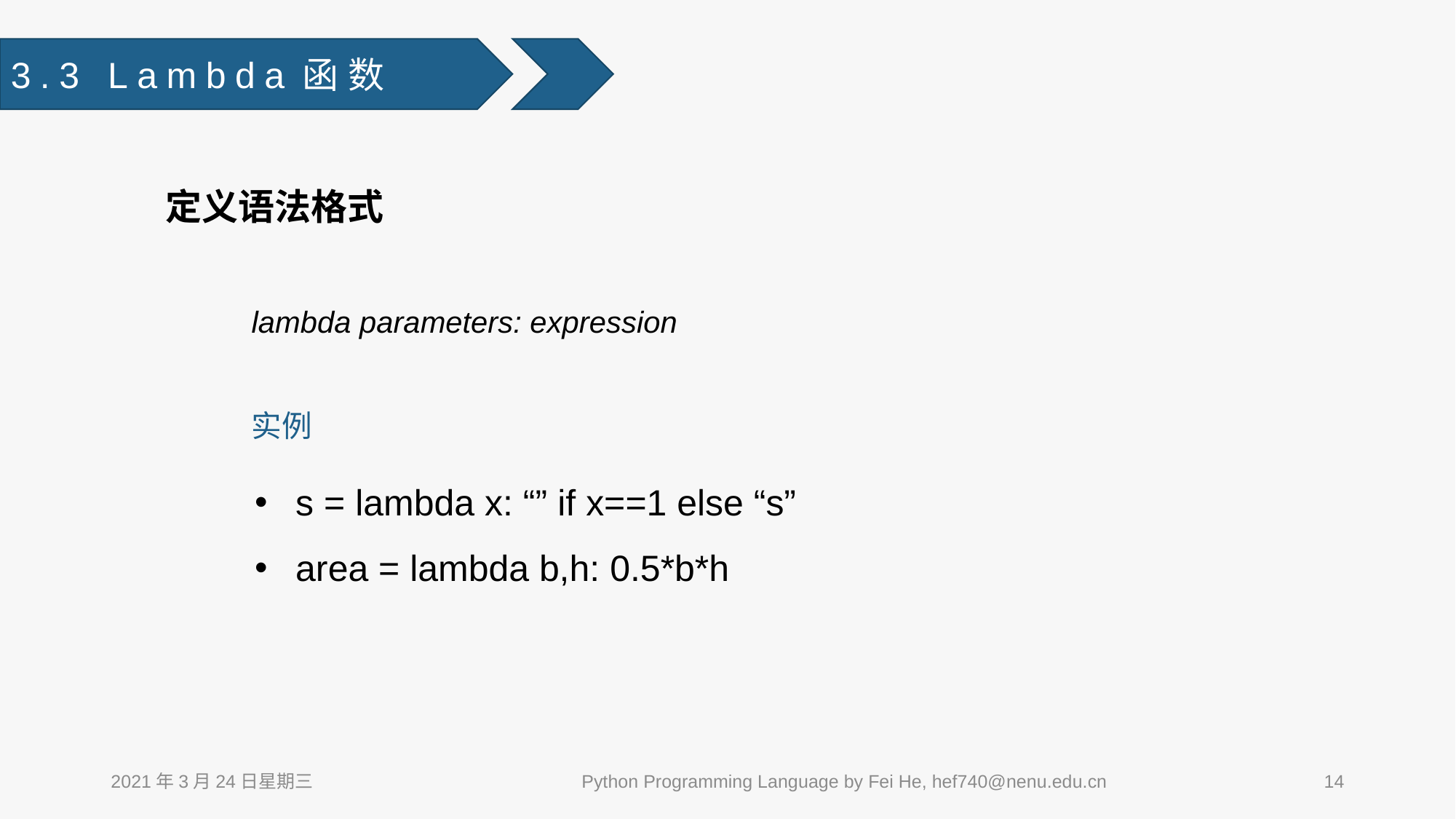

3.3 Lambda函数

定义语法格式
lambda parameters: expression

实例

s = lambda x: “” if x==1 else “s”
area = lambda b,h: 0.5*b*h

2021年3月24日星期三
Python Programming Language by Fei He, hef740@nenu.edu.cn
14